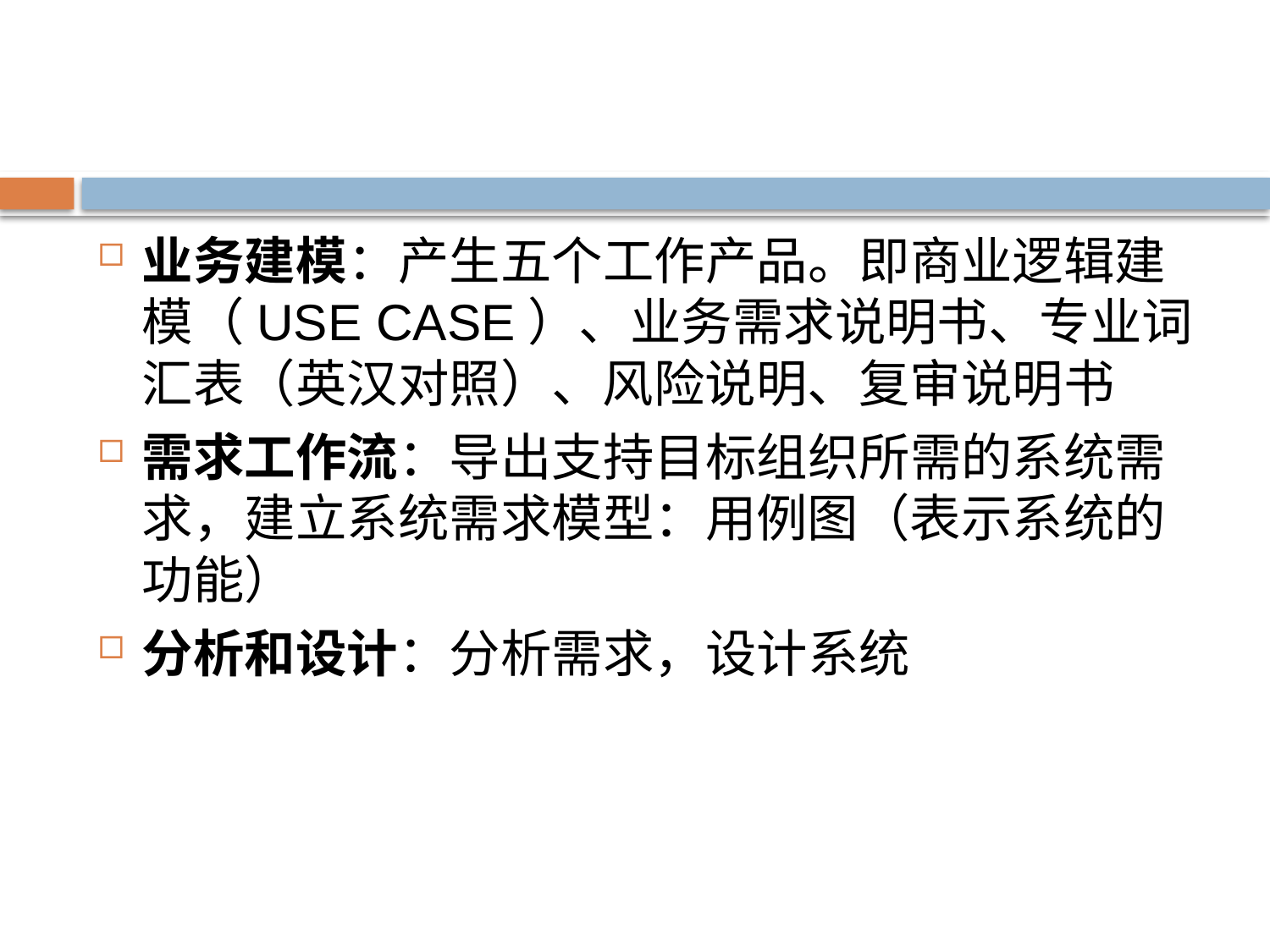

#
业务建模：产生五个工作产品。即商业逻辑建模（USE CASE）、业务需求说明书、专业词汇表（英汉对照）、风险说明、复审说明书
需求工作流：导出支持目标组织所需的系统需求，建立系统需求模型：用例图（表示系统的功能）
分析和设计：分析需求，设计系统